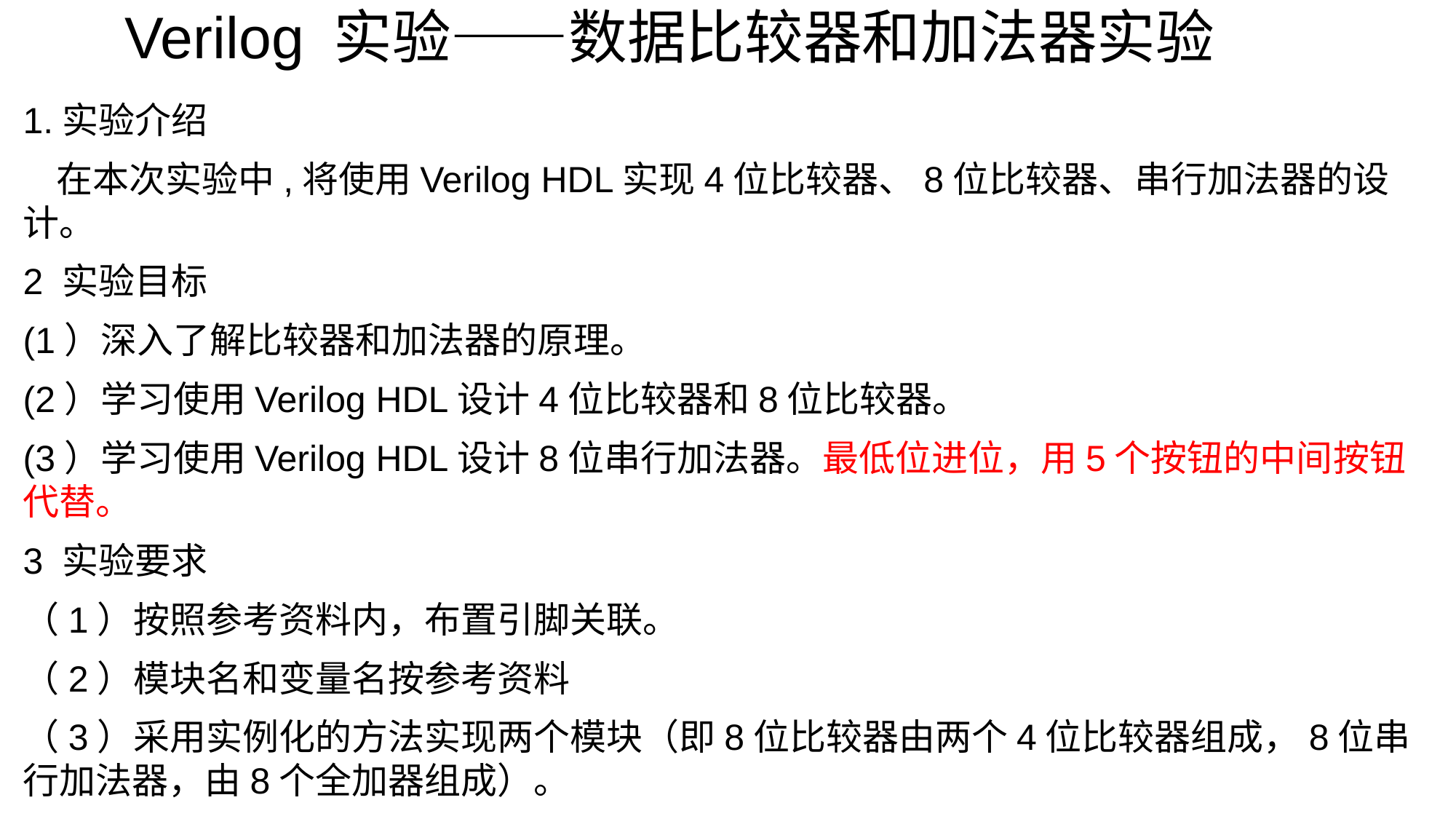

# Verilog 实验——数据比较器和加法器实验
1.实验介绍
   在本次实验中,将使用Verilog HDL实现4位比较器、8位比较器、串行加法器的设计。
2 实验目标
(1）深入了解比较器和加法器的原理。
(2）学习使用Verilog HDL设计4位比较器和8位比较器。
(3）学习使用Verilog HDL设计8位串行加法器。最低位进位，用5个按钮的中间按钮代替。
3 实验要求
（1）按照参考资料内，布置引脚关联。
（2）模块名和变量名按参考资料
（3）采用实例化的方法实现两个模块（即8位比较器由两个4位比较器组成，8位串行加法器，由8个全加器组成）。
（4）实验报告，包括原理、代码、照片（典型例子）。